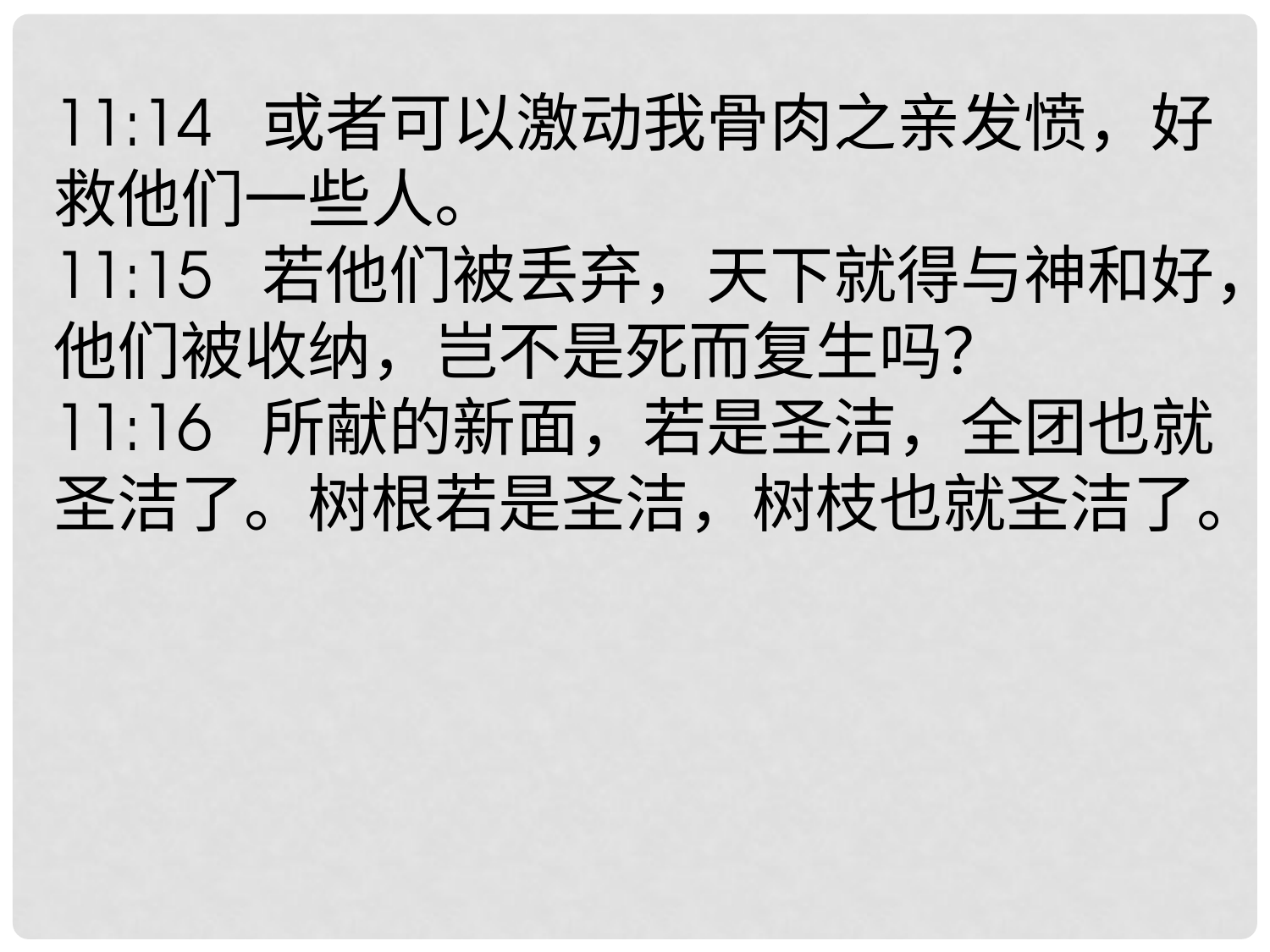

11:14  或者可以激动我骨肉之亲发愤，好救他们一些人。
11:15  若他们被丢弃，天下就得与神和好，他们被收纳，岂不是死而复生吗？
11:16  所献的新面，若是圣洁，全团也就圣洁了。树根若是圣洁，树枝也就圣洁了。